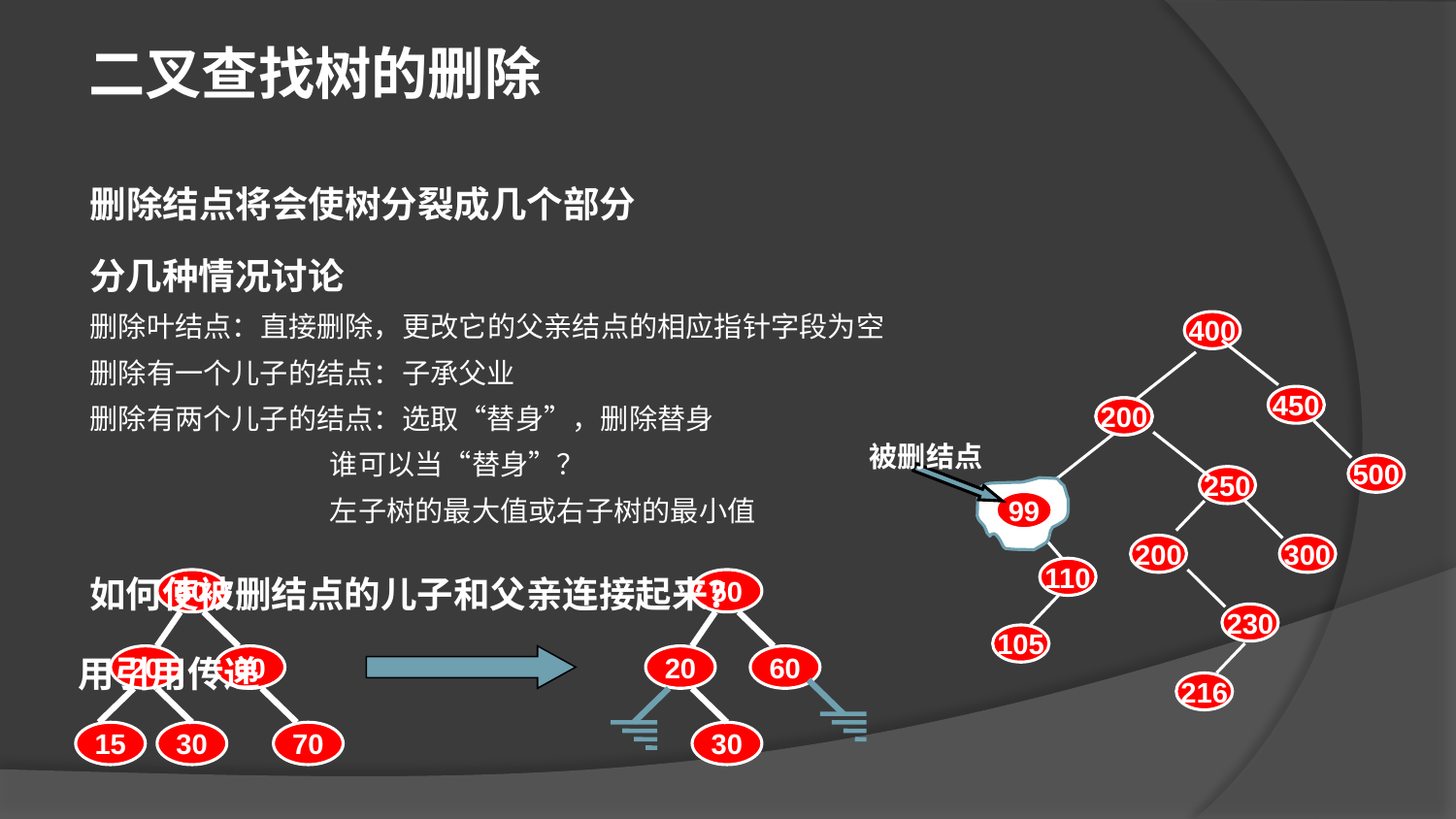

二叉查找树的删除
删除结点将会使树分裂成几个部分
分几种情况讨论
删除叶结点：直接删除，更改它的父亲结点的相应指针字段为空
删除有一个儿子的结点：子承父业
删除有两个儿子的结点：选取“替身”，删除替身
                                     谁可以当“替身”？
                                     左子树的最大值或右子树的最小值
400

450
122
200

被删结点

99

500
250

200
300
如何使被删结点的儿子和父亲连接起来？
110

105
50
50

20
60

20
60

15
30
70

30

230
用引用传递

216